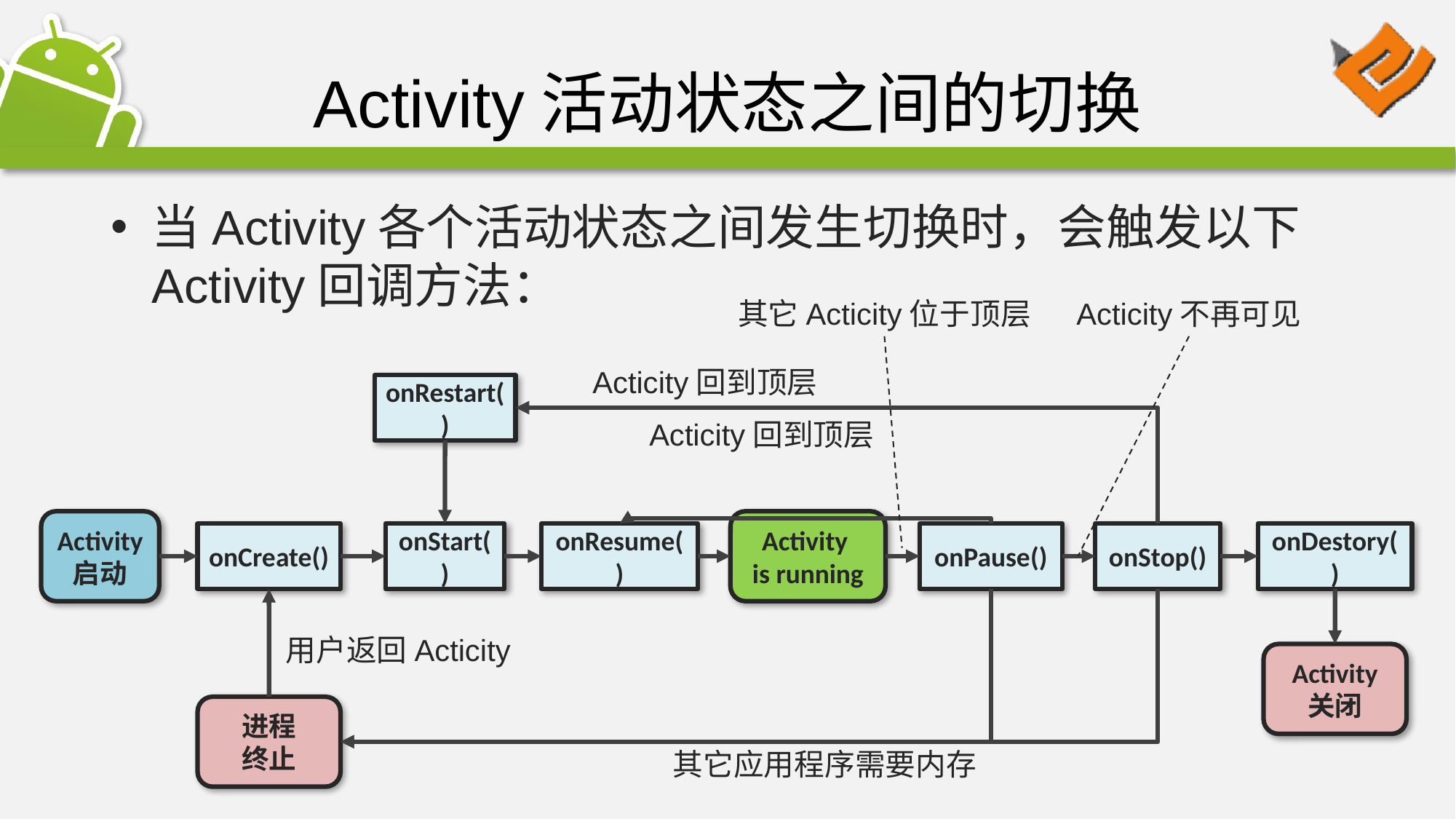

# Activity活动状态之间的切换
当Activity各个活动状态之间发生切换时，会触发以下Activity回调方法：
其它Acticity位于顶层
Acticity不再可见
Acticity回到顶层
onRestart()

Acticity回到顶层
Activity
启动
Activity
is running
onCreate()
onStart()
onResume()
onPause()
onStop()
onDestory()
用户返回Acticity
Activity
关闭
进程
终止
其它应用程序需要内存